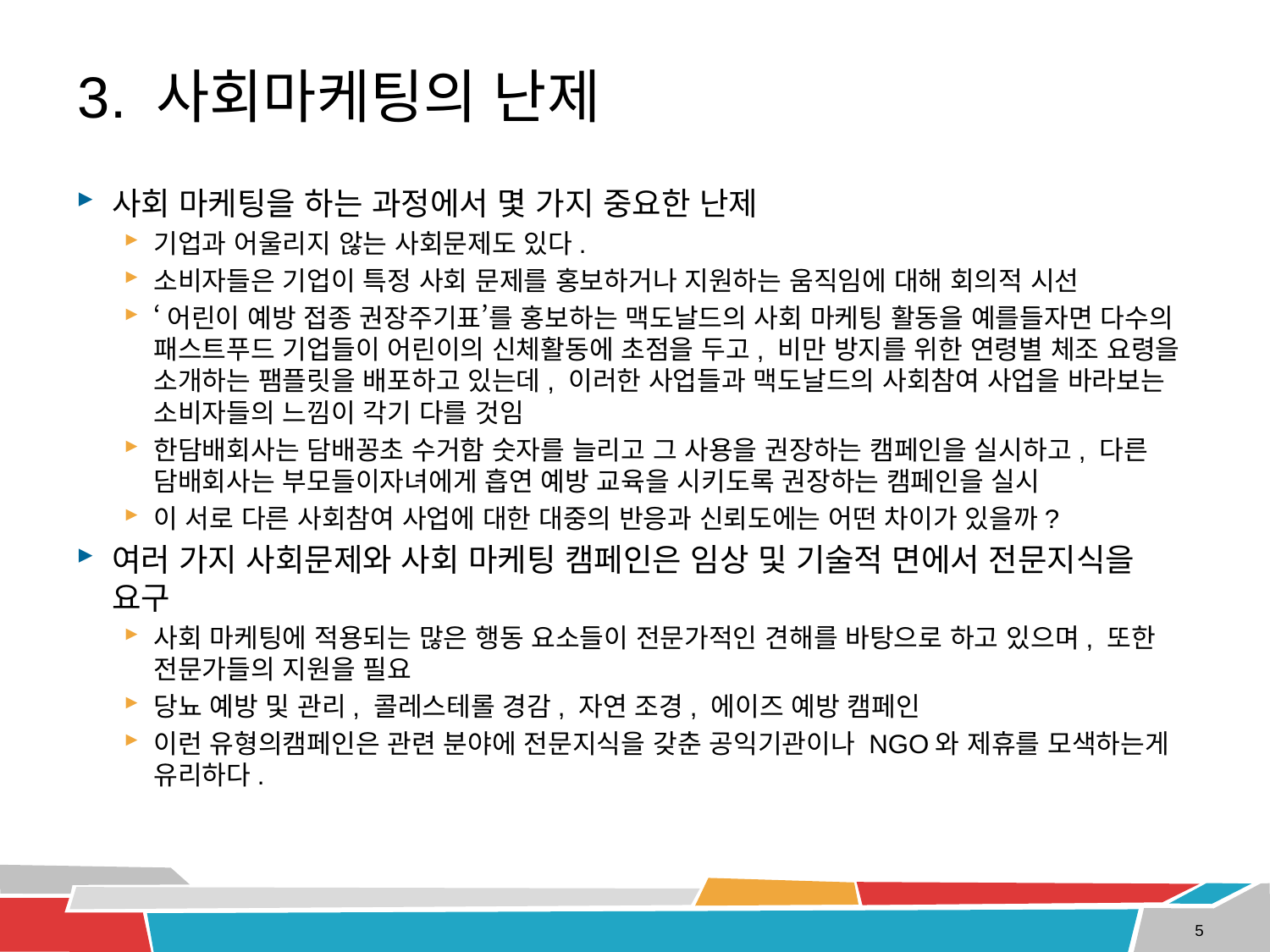

# 3. 사회마케팅의 난제
사회 마케팅을 하는 과정에서 몇 가지 중요한 난제
기업과 어울리지 않는 사회문제도 있다.
소비자들은 기업이 특정 사회 문제를 홍보하거나 지원하는 움직임에 대해 회의적 시선
‘어린이 예방 접종 권장주기표’를 홍보하는 맥도날드의 사회 마케팅 활동을 예를들자면 다수의 패스트푸드 기업들이 어린이의 신체활동에 초점을 두고, 비만 방지를 위한 연령별 체조 요령을 소개하는 팸플릿을 배포하고 있는데, 이러한 사업들과 맥도날드의 사회참여 사업을 바라보는 소비자들의 느낌이 각기 다를 것임
한담배회사는 담배꽁초 수거함 숫자를 늘리고 그 사용을 권장하는 캠페인을 실시하고, 다른 담배회사는 부모들이자녀에게 흡연 예방 교육을 시키도록 권장하는 캠페인을 실시
이 서로 다른 사회참여 사업에 대한 대중의 반응과 신뢰도에는 어떤 차이가 있을까?
여러 가지 사회문제와 사회 마케팅 캠페인은 임상 및 기술적 면에서 전문지식을 요구
사회 마케팅에 적용되는 많은 행동 요소들이 전문가적인 견해를 바탕으로 하고 있으며, 또한 전문가들의 지원을 필요
당뇨 예방 및 관리, 콜레스테롤 경감, 자연 조경, 에이즈 예방 캠페인
이런 유형의캠페인은 관련 분야에 전문지식을 갖춘 공익기관이나 NGO와 제휴를 모색하는게 유리하다.
5